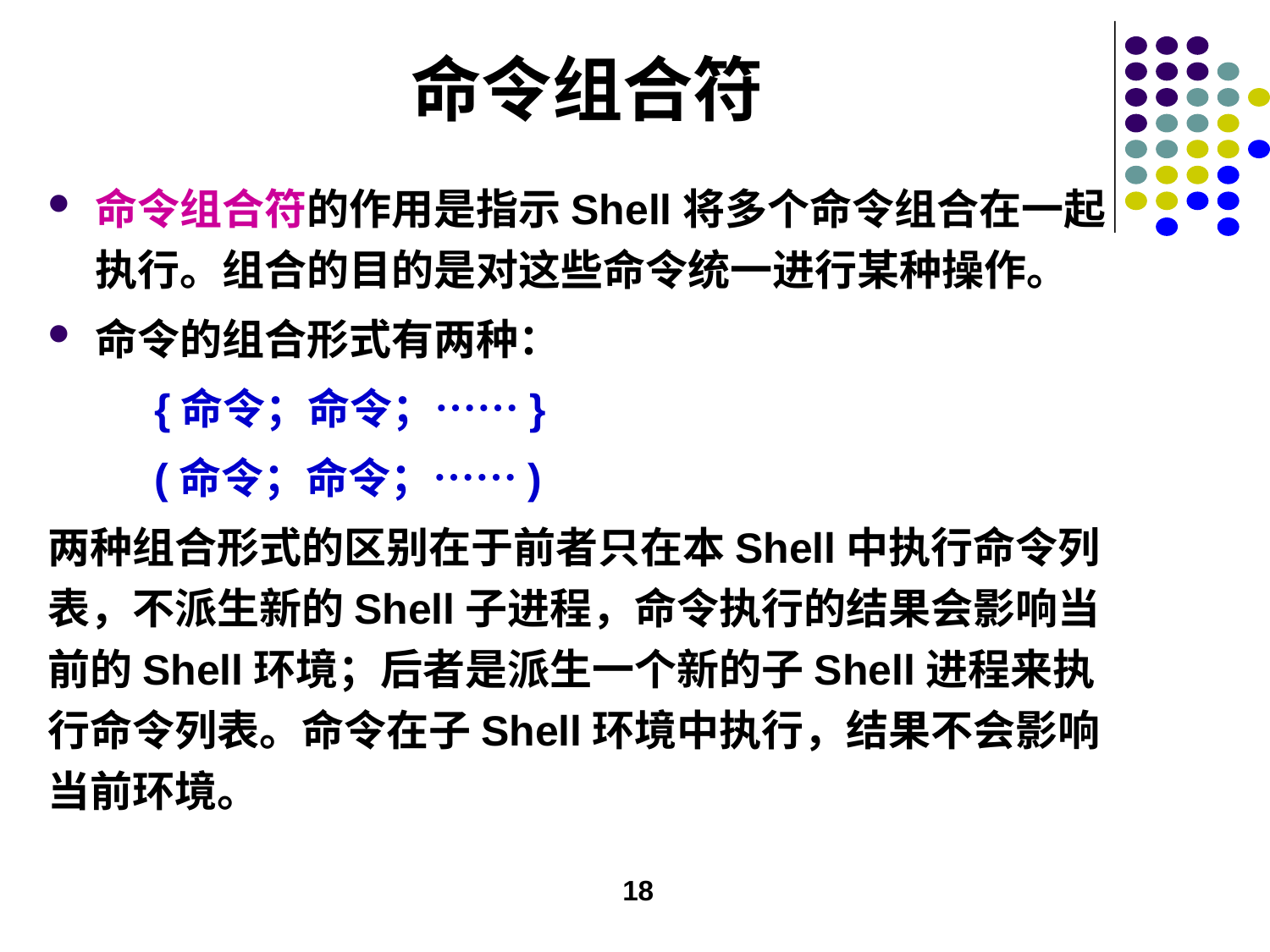

# 命令组合符
命令组合符的作用是指示Shell将多个命令组合在一起执行。组合的目的是对这些命令统一进行某种操作。
命令的组合形式有两种：
         {命令；命令；……}
         (命令；命令；……)
两种组合形式的区别在于前者只在本Shell中执行命令列表，不派生新的Shell子进程，命令执行的结果会影响当前的Shell环境；后者是派生一个新的子Shell进程来执行命令列表。命令在子Shell环境中执行，结果不会影响当前环境。

18